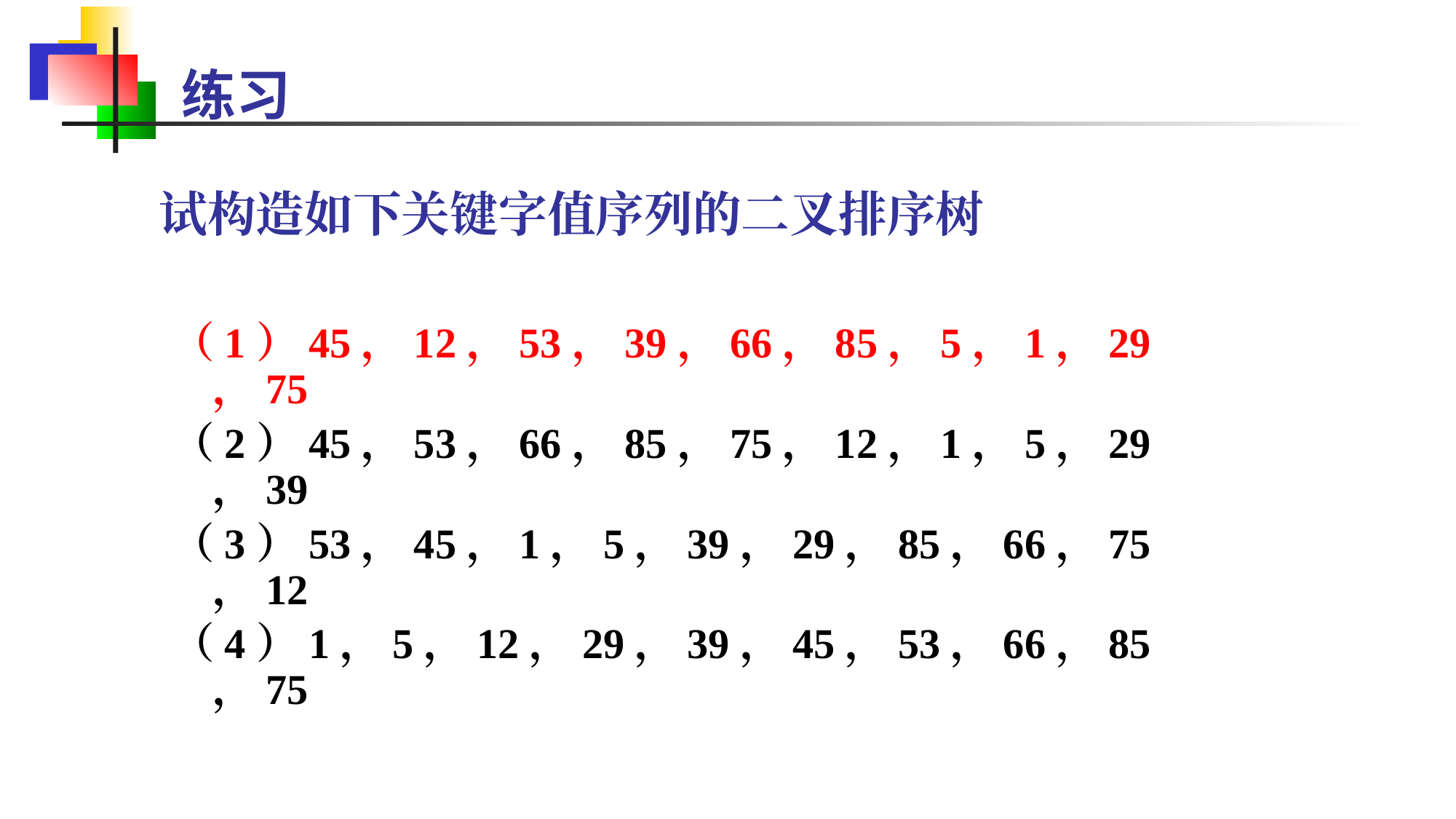

练习
# 试构造如下关键字值序列的二叉排序树
（1）45，12，53，39，66，85，5，1，29，75
（2）45，53，66，85，75，12，1，5，29，39
（3）53，45，1，5，39，29，85，66，75，12
（4）1，5，12，29，39，45，53，66，85，75